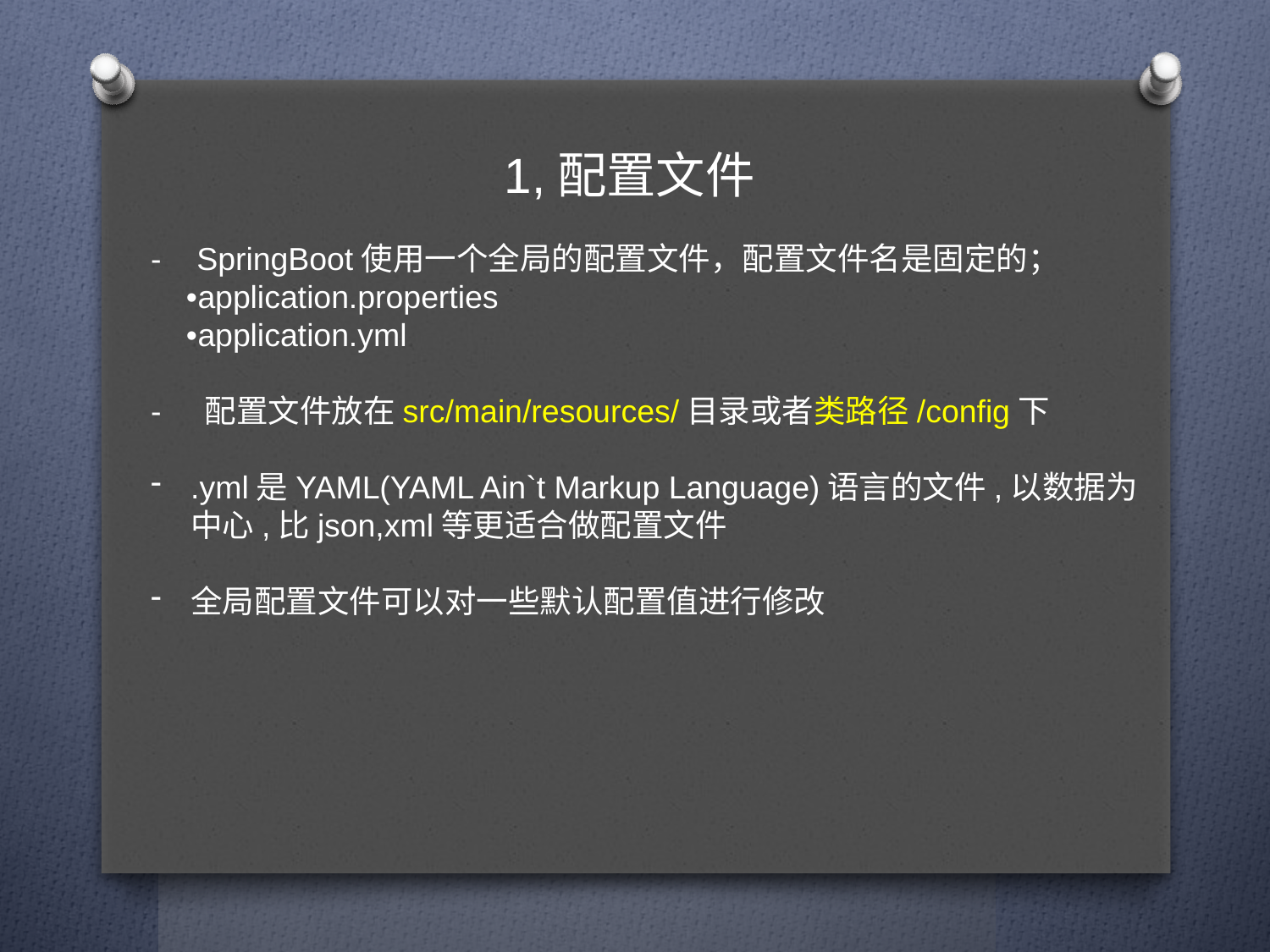

1,配置文件
-    SpringBoot使用一个全局的配置文件，配置文件名是固定的；
    •application.properties
    •application.yml

-    配置文件放在src/main/resources/目录或者类路径/config下

.yml是YAML(YAML Ain`t Markup Language)语言的文件,以数据为中心,比json,xml等更适合做配置文件

全局配置文件可以对一些默认配置值进行修改